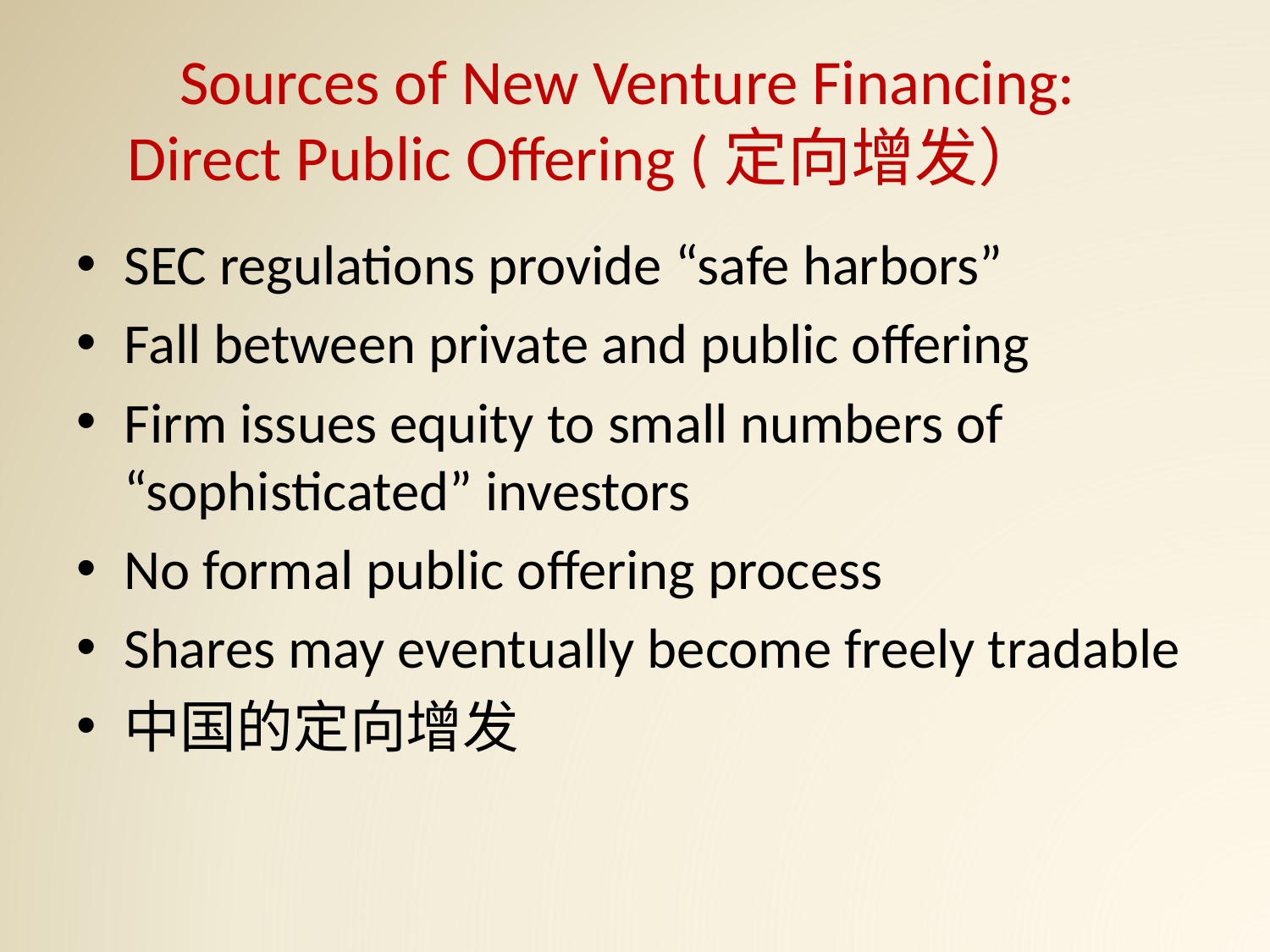

# Sources of New Venture Financing: Direct Public Offering (定向增发）
SEC regulations provide “safe harbors”
Fall between private and public offering
Firm issues equity to small numbers of “sophisticated” investors
No formal public offering process
Shares may eventually become freely tradable
中国的定向增发
22